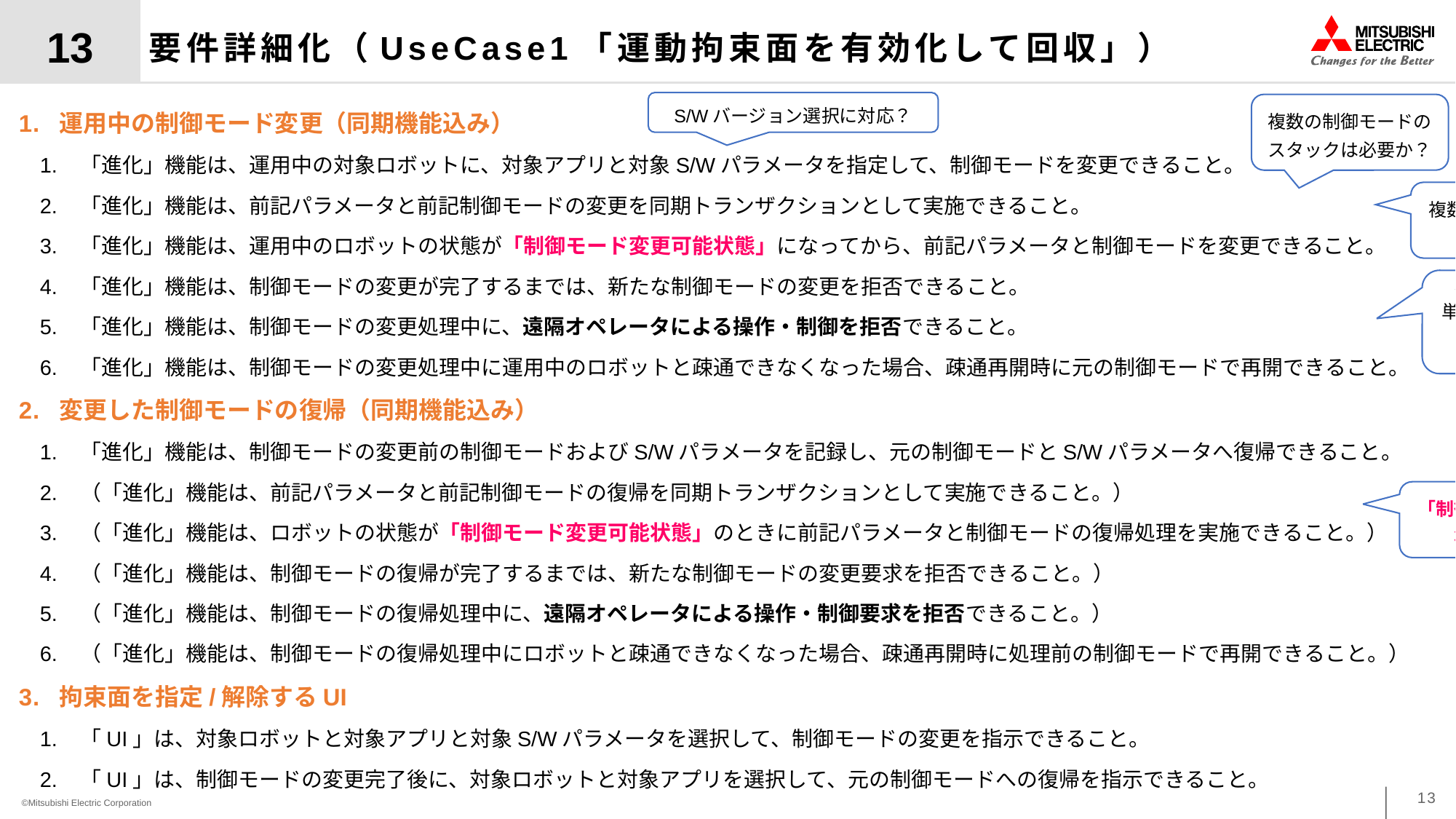

13
# 要件詳細化（UseCase1「運動拘束面を有効化して回収」）
S/Wバージョン選択に対応？
運用中の制御モード変更（同期機能込み）
「進化」機能は、運用中の対象ロボットに、対象アプリと対象S/Wパラメータを指定して、制御モードを変更できること。
「進化」機能は、前記パラメータと前記制御モードの変更を同期トランザクションとして実施できること。
「進化」機能は、運用中のロボットの状態が「制御モード変更可能状態」になってから、前記パラメータと制御モードを変更できること。
「進化」機能は、制御モードの変更が完了するまでは、新たな制御モードの変更を拒否できること。
「進化」機能は、制御モードの変更処理中に、遠隔オペレータによる操作・制御を拒否できること。
「進化」機能は、制御モードの変更処理中に運用中のロボットと疎通できなくなった場合、疎通再開時に元の制御モードで再開できること。
変更した制御モードの復帰（同期機能込み）
「進化」機能は、制御モードの変更前の制御モードおよびS/Wパラメータを記録し、元の制御モードとS/Wパラメータへ復帰できること。
（「進化」機能は、前記パラメータと前記制御モードの復帰を同期トランザクションとして実施できること。）
（「進化」機能は、ロボットの状態が「制御モード変更可能状態」のときに前記パラメータと制御モードの復帰処理を実施できること。）
（「進化」機能は、制御モードの復帰が完了するまでは、新たな制御モードの変更要求を拒否できること。）
（「進化」機能は、制御モードの復帰処理中に、遠隔オペレータによる操作・制御要求を拒否できること。）
（「進化」機能は、制御モードの復帰処理中にロボットと疎通できなくなった場合、疎通再開時に処理前の制御モードで再開できること。）
拘束面を指定/解除するUI
「UI」は、対象ロボットと対象アプリと対象S/Wパラメータを選択して、制御モードの変更を指示できること。
「UI」は、制御モードの変更完了後に、対象ロボットと対象アプリを選択して、元の制御モードへの復帰を指示できること。
複数の制御モードの
スタックは必要か？
複数ロボットは
対象か？
太字・赤字が
単純なOTAにない
特徴機能？
「制御モード変更可能状態」とは？
13